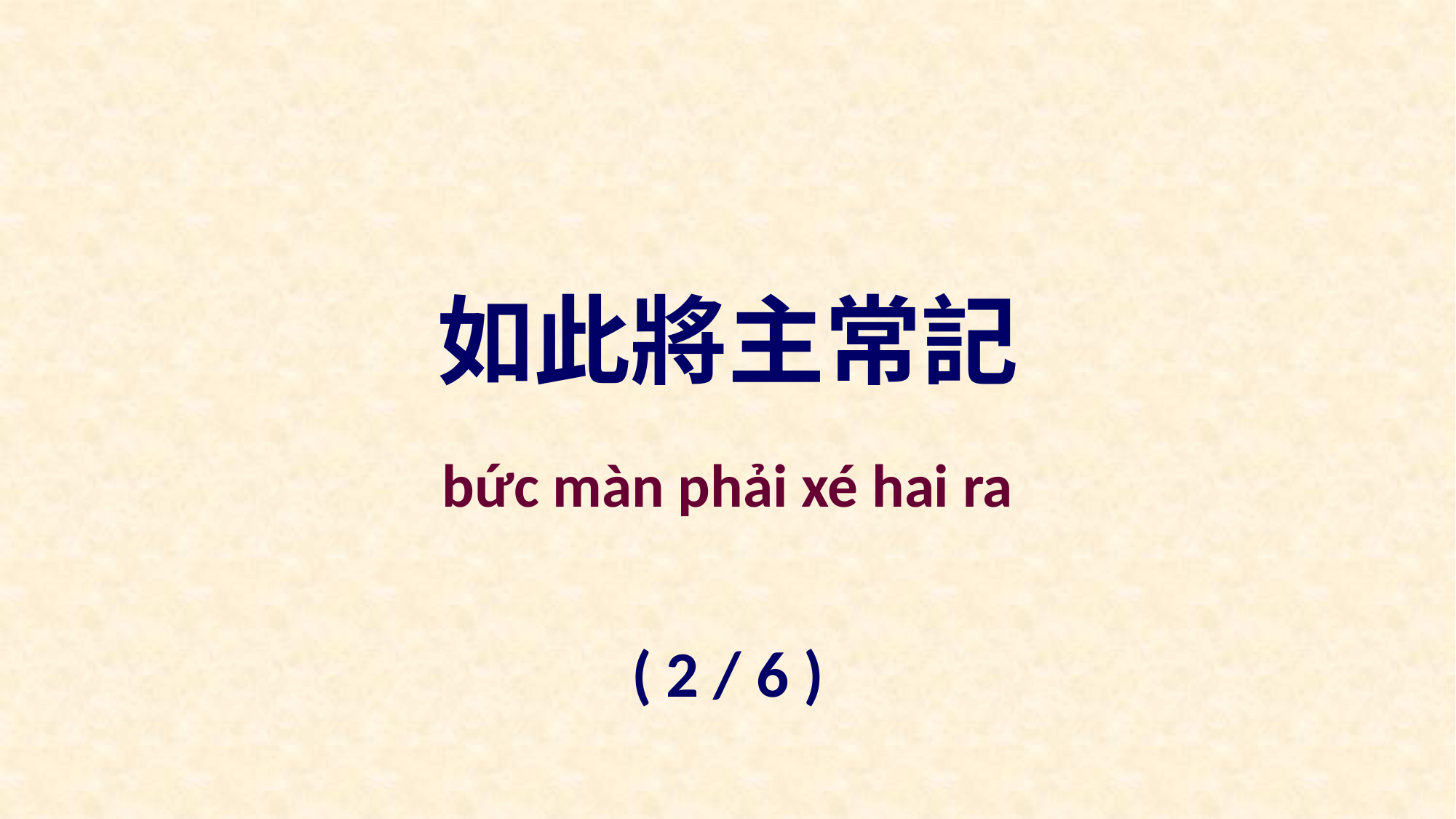

如此將主常記
bức màn phải xé hai ra
( 2 / 6 )